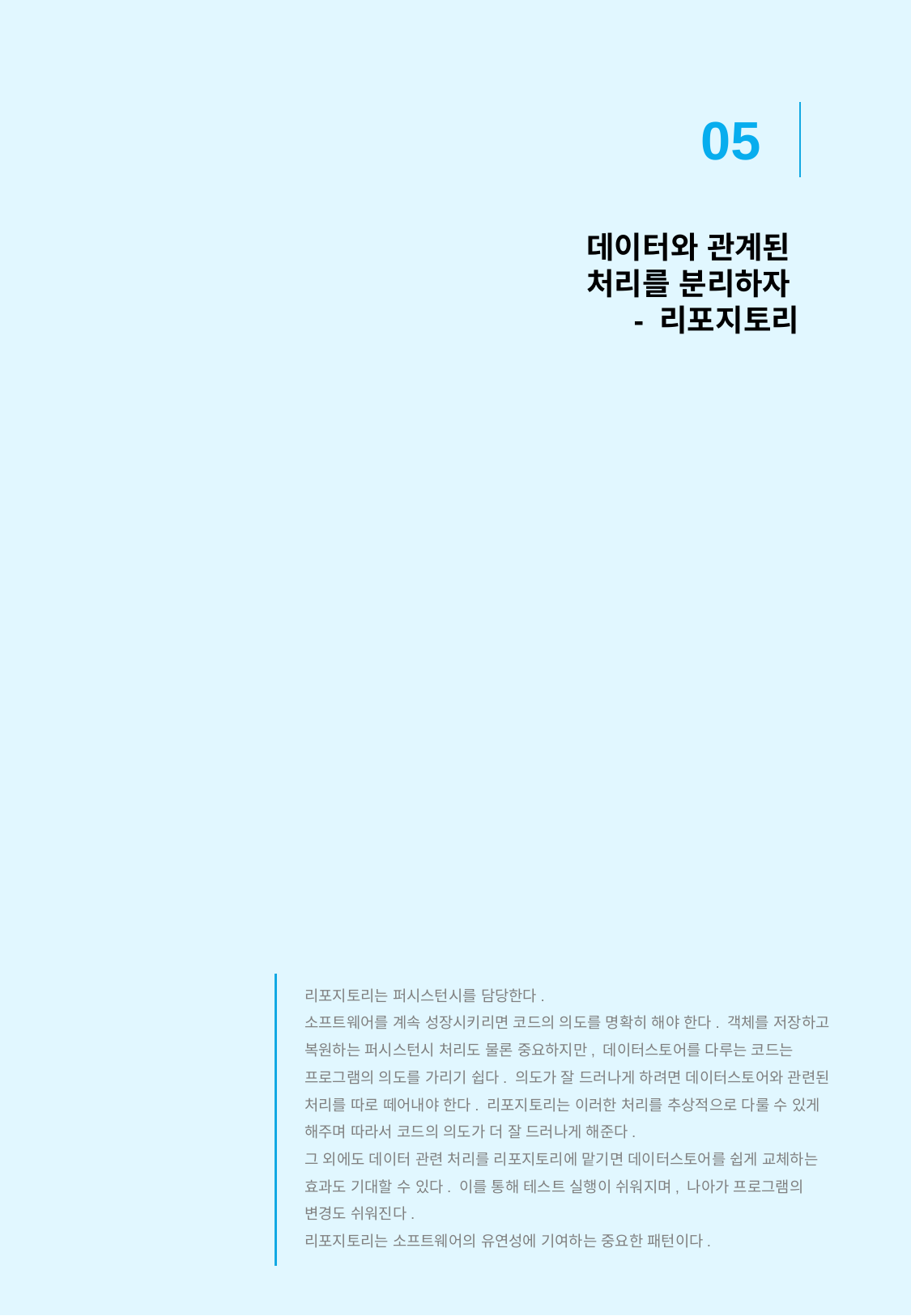

05
데이터와 관계된
처리를 분리하자
- 리포지토리
리포지토리는 퍼시스턴시를 담당한다.
소프트웨어를 계속 성장시키리면 코드의 의도를 명확히 해야 한다. 객체를 저장하고 복원하는 퍼시스턴시 처리도 물론 중요하지만, 데이터스토어를 다루는 코드는 프로그램의 의도를 가리기 쉽다. 의도가 잘 드러나게 하려면 데이터스토어와 관련된 처리를 따로 떼어내야 한다. 리포지토리는 이러한 처리를 추상적으로 다룰 수 있게 해주며 따라서 코드의 의도가 더 잘 드러나게 해준다.
그 외에도 데이터 관련 처리를 리포지토리에 맡기면 데이터스토어를 쉽게 교체하는 효과도 기대할 수 있다. 이를 통해 테스트 실행이 쉬워지며, 나아가 프로그램의 변경도 쉬워진다.
리포지토리는 소프트웨어의 유연성에 기여하는 중요한 패턴이다.